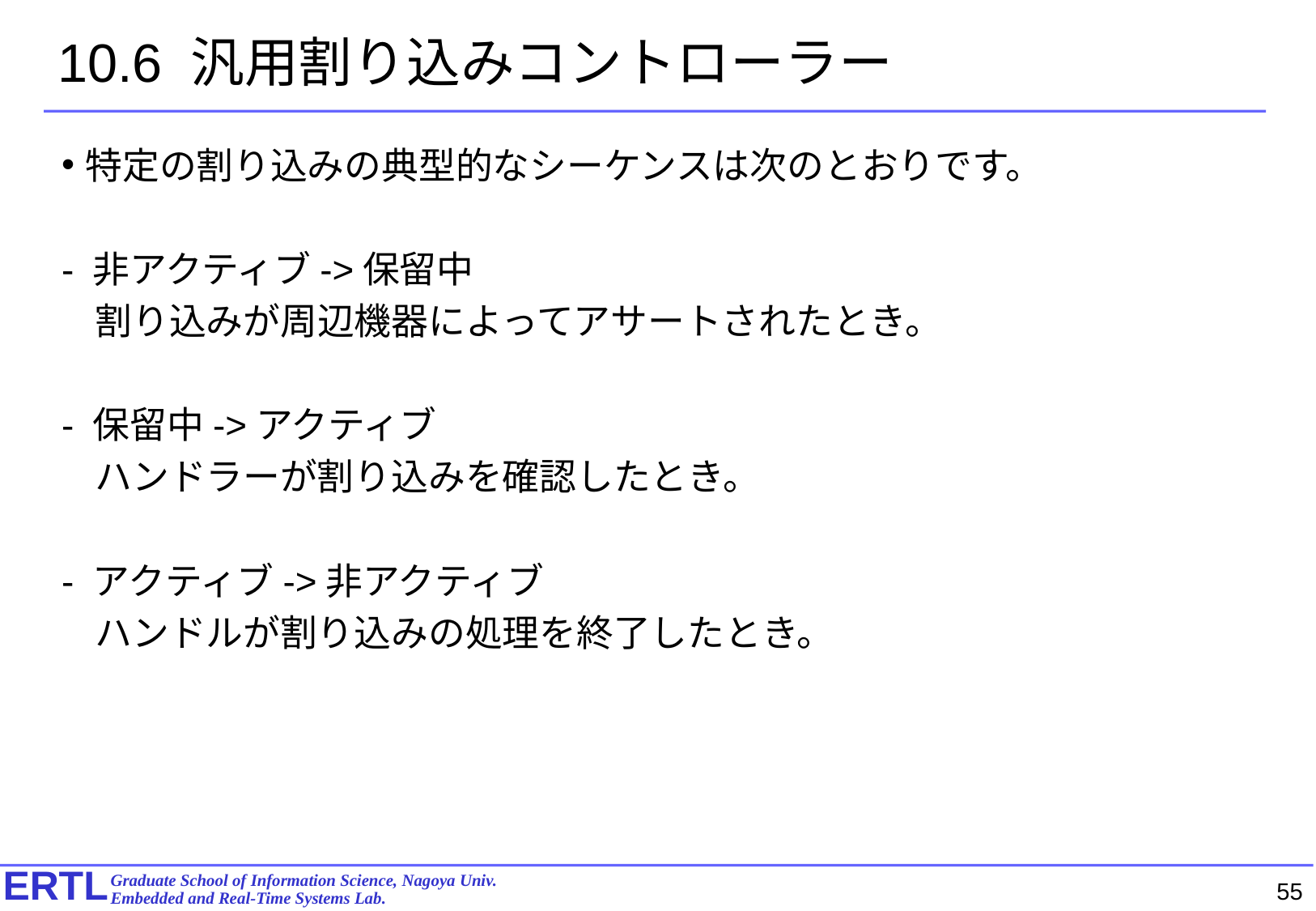

# 10.6 汎用割り込みコントローラー
特定の割り込みの典型的なシーケンスは次のとおりです。

- 非アクティブ->保留中
   割り込みが周辺機器によってアサートされたとき。

- 保留中->アクティブ
   ハンドラーが割り込みを確認したとき。

- アクティブ->非アクティブ
   ハンドルが割り込みの処理を終了したとき。
55